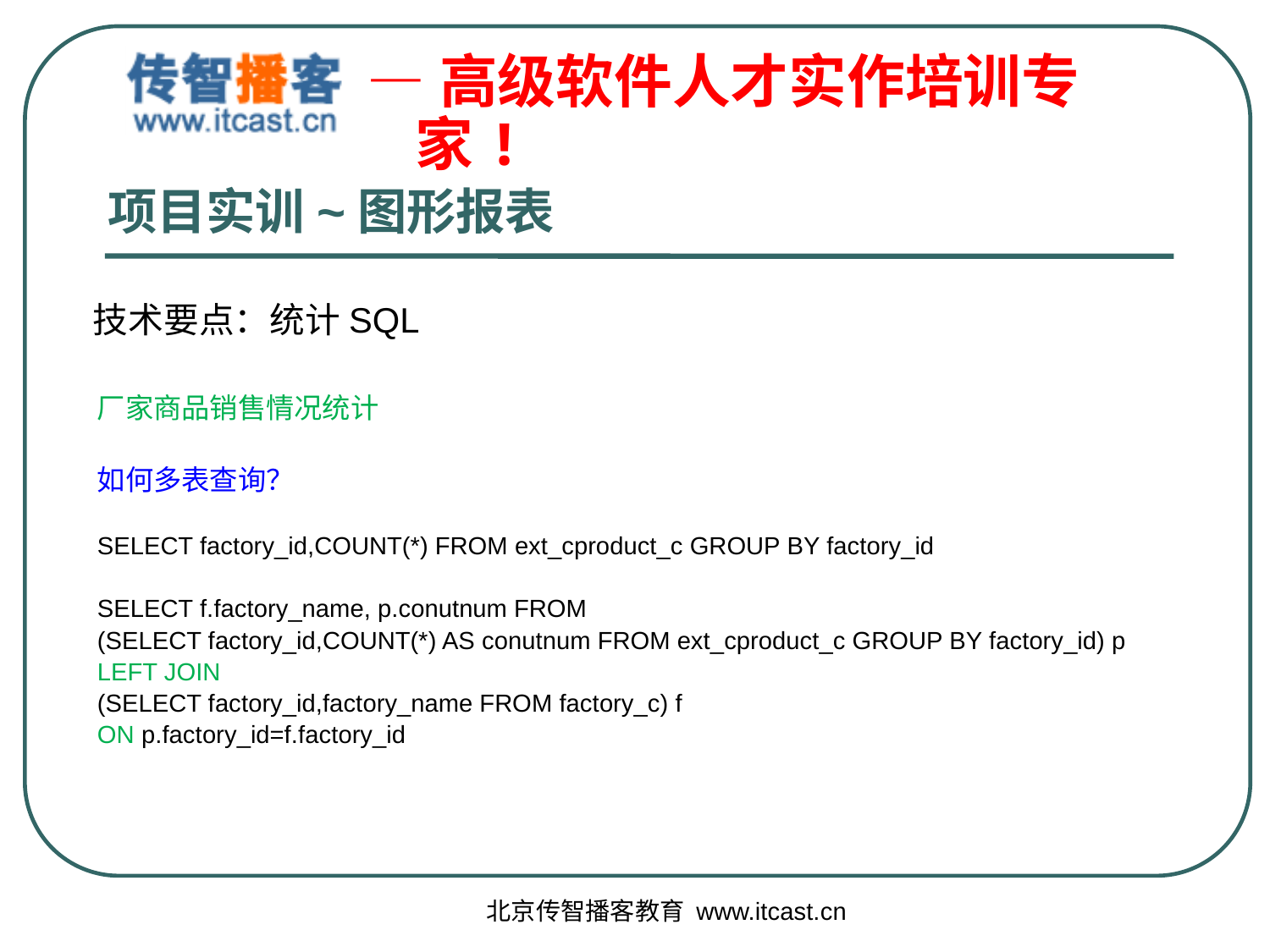

# 项目实训~图形报表
技术要点：统计SQL

厂家商品销售情况统计

如何多表查询？

SELECT factory_id,COUNT(*) FROM ext_cproduct_c GROUP BY factory_id

SELECT f.factory_name, p.conutnum FROM
(SELECT factory_id,COUNT(*) AS conutnum FROM ext_cproduct_c GROUP BY factory_id) p
LEFT JOIN
(SELECT factory_id,factory_name FROM factory_c) f
ON p.factory_id=f.factory_id

北京传智播客教育 www.itcast.cn